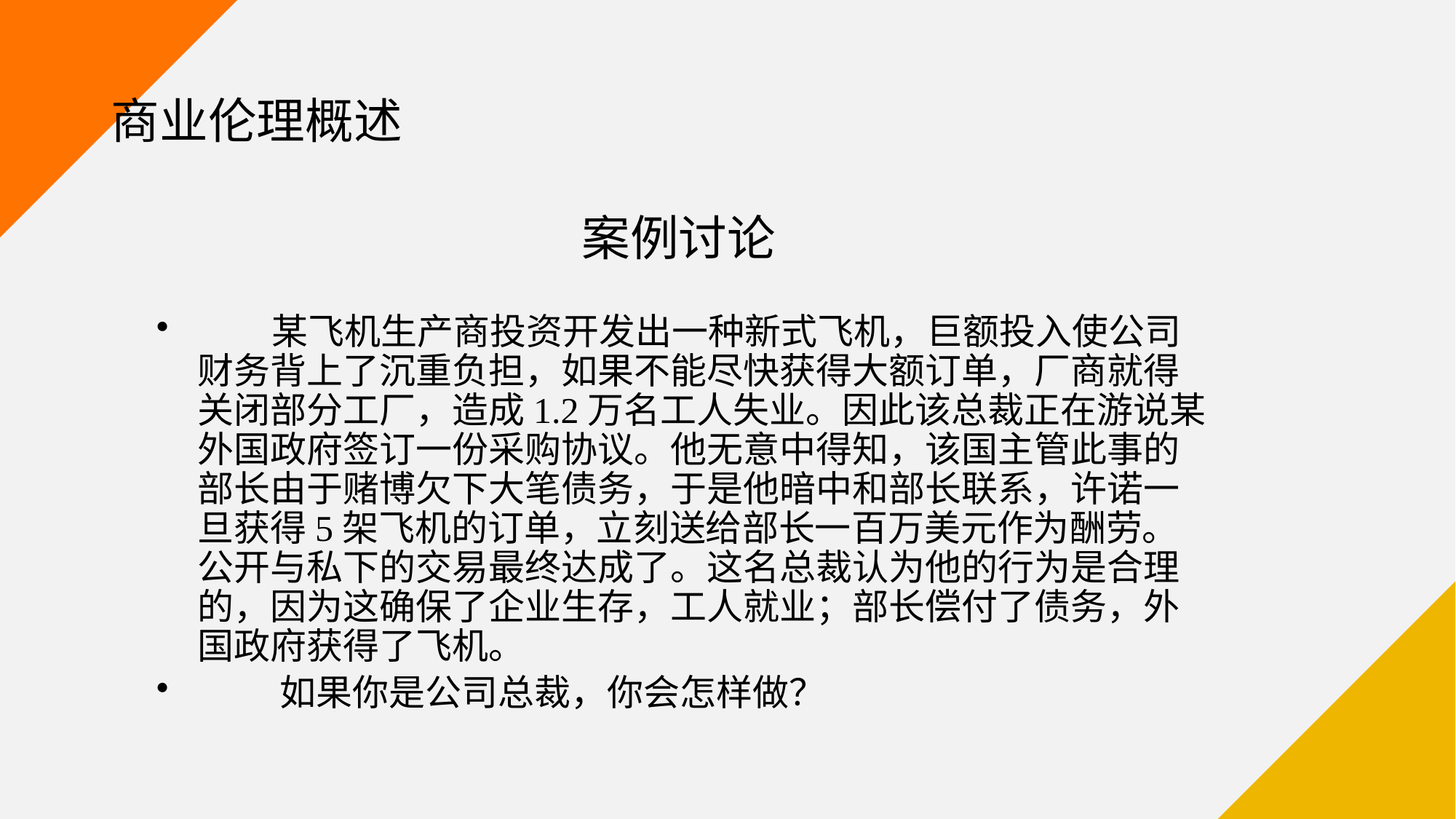

# 商业伦理概述
案例讨论
        某飞机生产商投资开发出一种新式飞机，巨额投入使公司财务背上了沉重负担，如果不能尽快获得大额订单，厂商就得关闭部分工厂，造成1.2万名工人失业。因此该总裁正在游说某外国政府签订一份采购协议。他无意中得知，该国主管此事的部长由于赌博欠下大笔债务，于是他暗中和部长联系，许诺一旦获得5架飞机的订单，立刻送给部长一百万美元作为酬劳。公开与私下的交易最终达成了。这名总裁认为他的行为是合理的，因为这确保了企业生存，工人就业；部长偿付了债务，外国政府获得了飞机。
         如果你是公司总裁，你会怎样做？